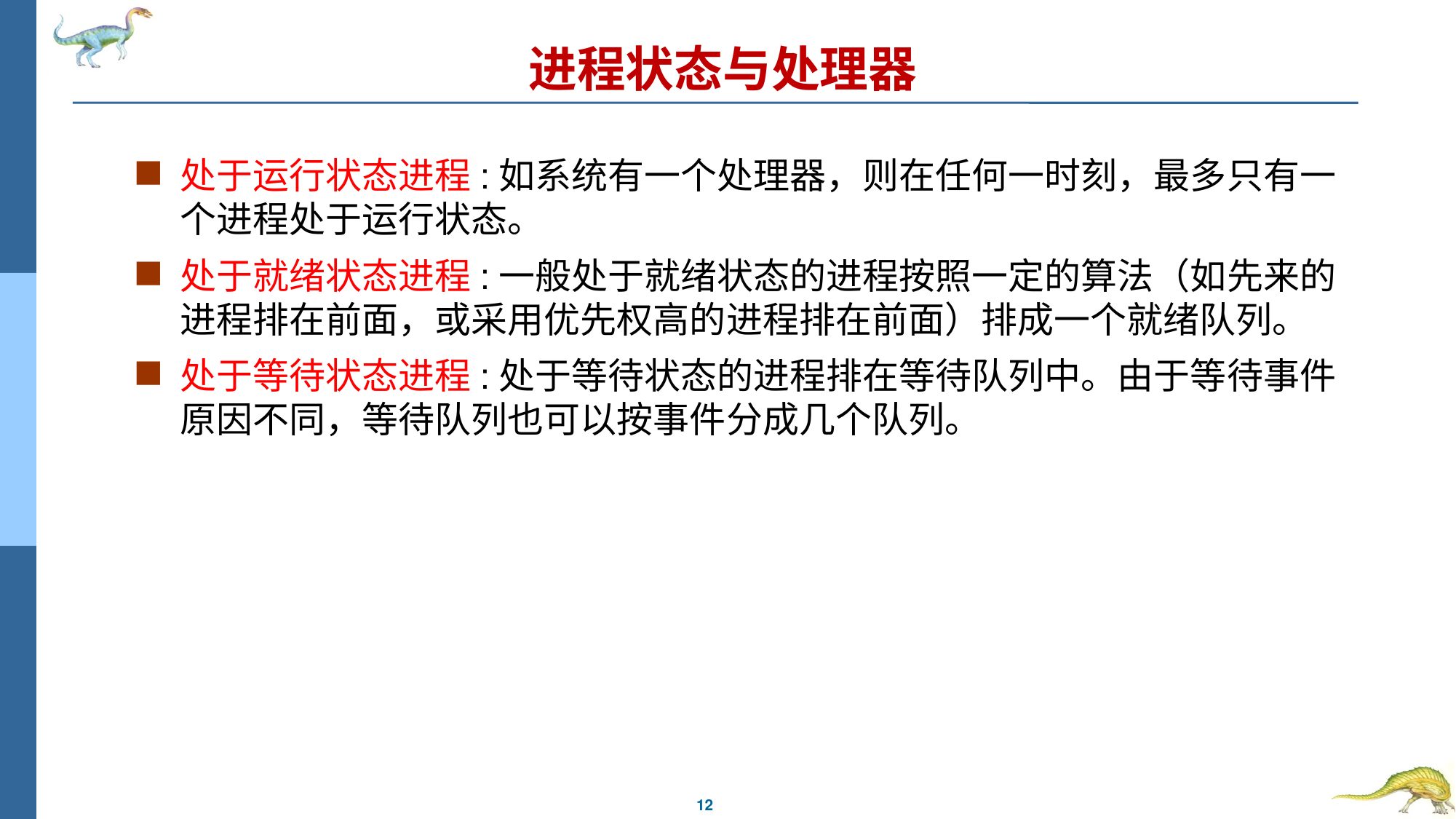

# 进程状态与处理器
处于运行状态进程:如系统有一个处理器，则在任何一时刻，最多只有一个进程处于运行状态。
处于就绪状态进程:一般处于就绪状态的进程按照一定的算法（如先来的进程排在前面，或采用优先权高的进程排在前面）排成一个就绪队列。
处于等待状态进程:处于等待状态的进程排在等待队列中。由于等待事件原因不同，等待队列也可以按事件分成几个队列。